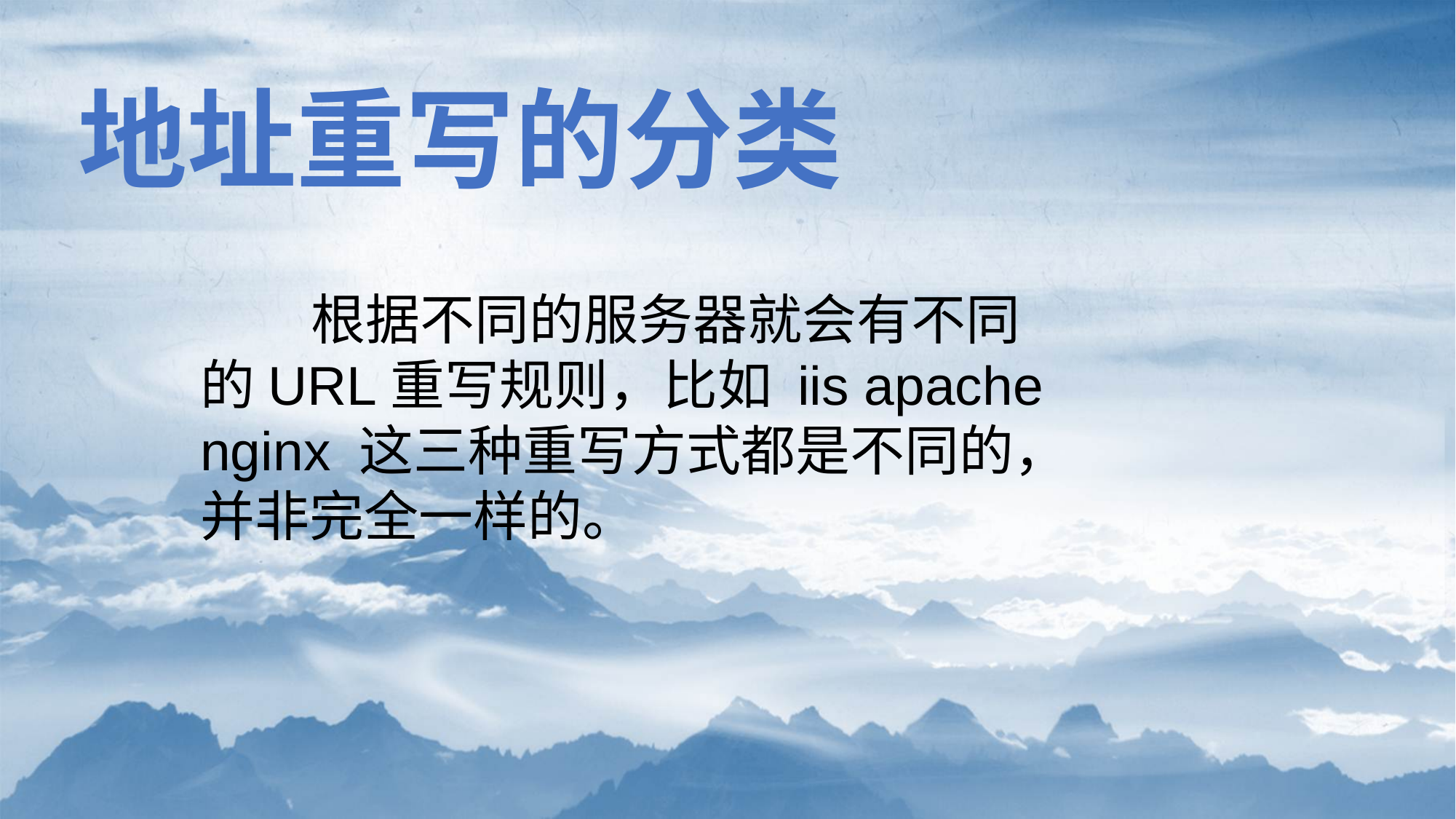

地址重写的分类
        根据不同的服务器就会有不同的URL重写规则，比如 iis apache nginx 这三种重写方式都是不同的，并非完全一样的。